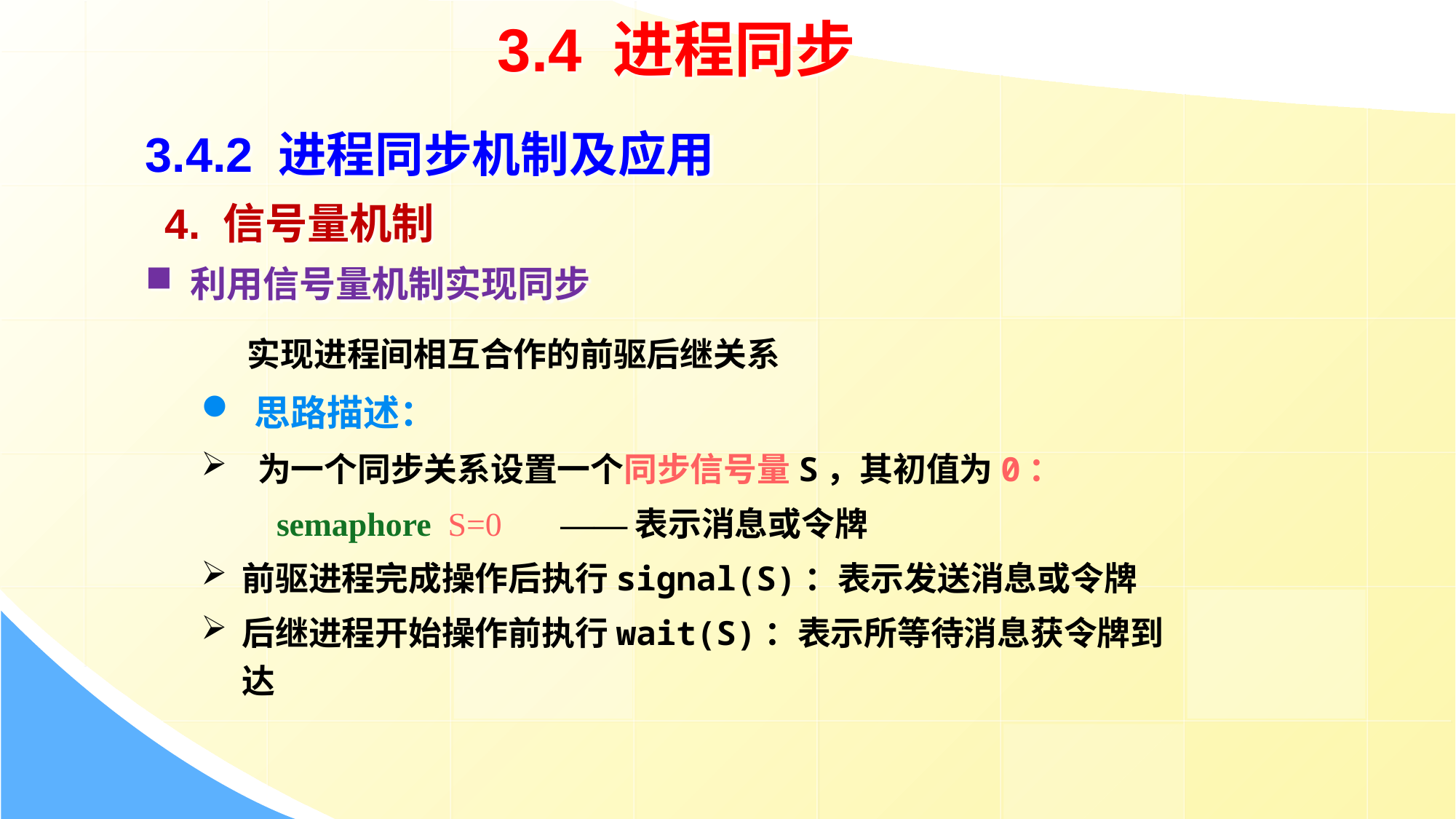

3.4 进程同步
3.4.2 进程同步机制及应用
 4. 信号量机制
 利用信号量机制实现同步
     实现进程间相互合作的前驱后继关系
 思路描述：
 为一个同步关系设置一个同步信号量S，其初值为0：
         semaphore  S=0       ——表示消息或令牌
前驱进程完成操作后执行signal(S)：表示发送消息或令牌
后继进程开始操作前执行wait(S)：表示所等待消息获令牌到达